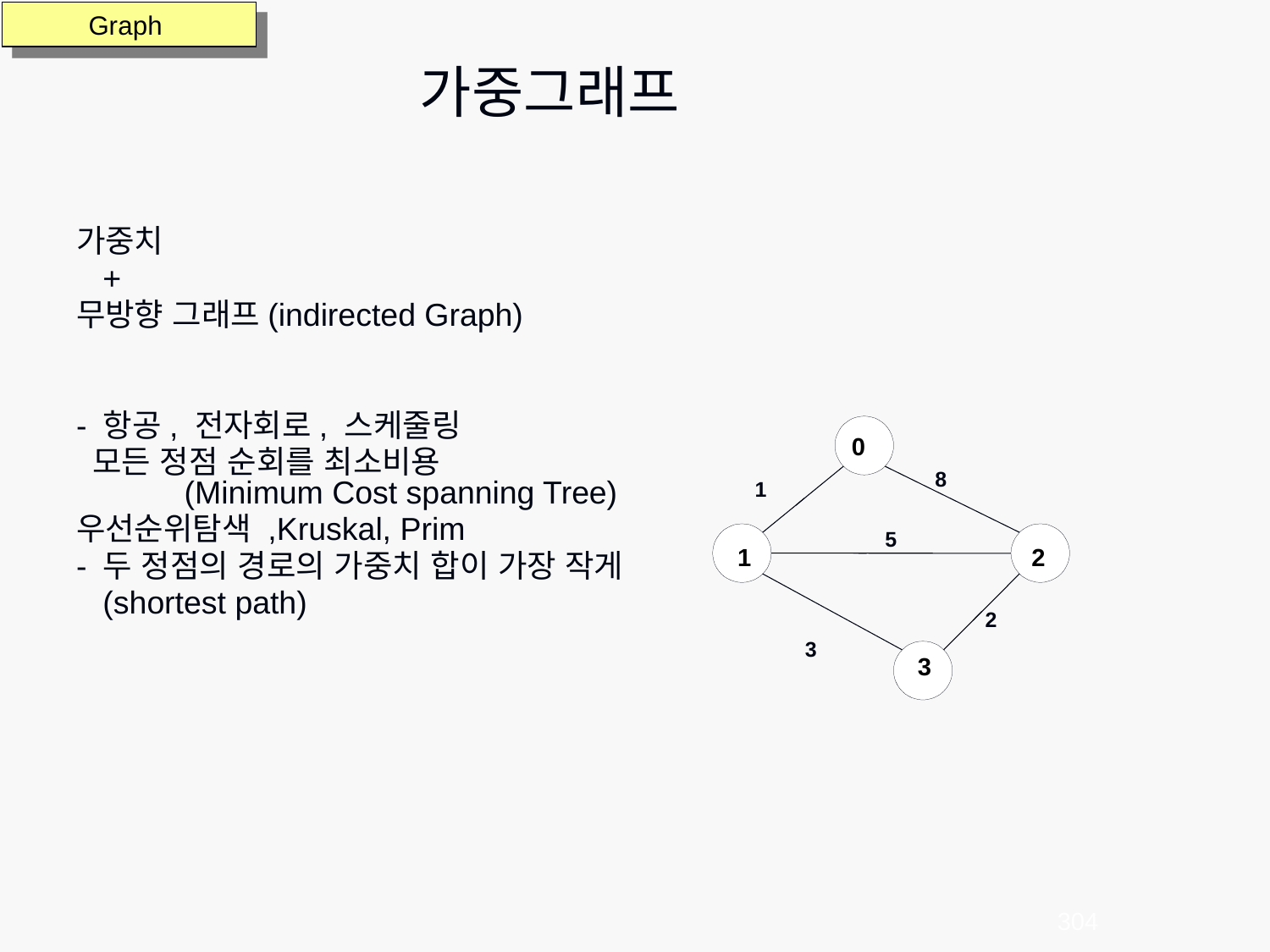

가중그래프
Graph
가중치
   +
무방향 그래프(indirected Graph)

- 항공, 전자회로, 스케줄링
 모든 정점 순회를 최소비용
   (Minimum Cost spanning Tree)
우선순위탐색 ,Kruskal, Prim
- 두 정점의 경로의 가중치 합이 가장 작게
   (shortest path)

0
8

1

5
1
2

2

3

3
304